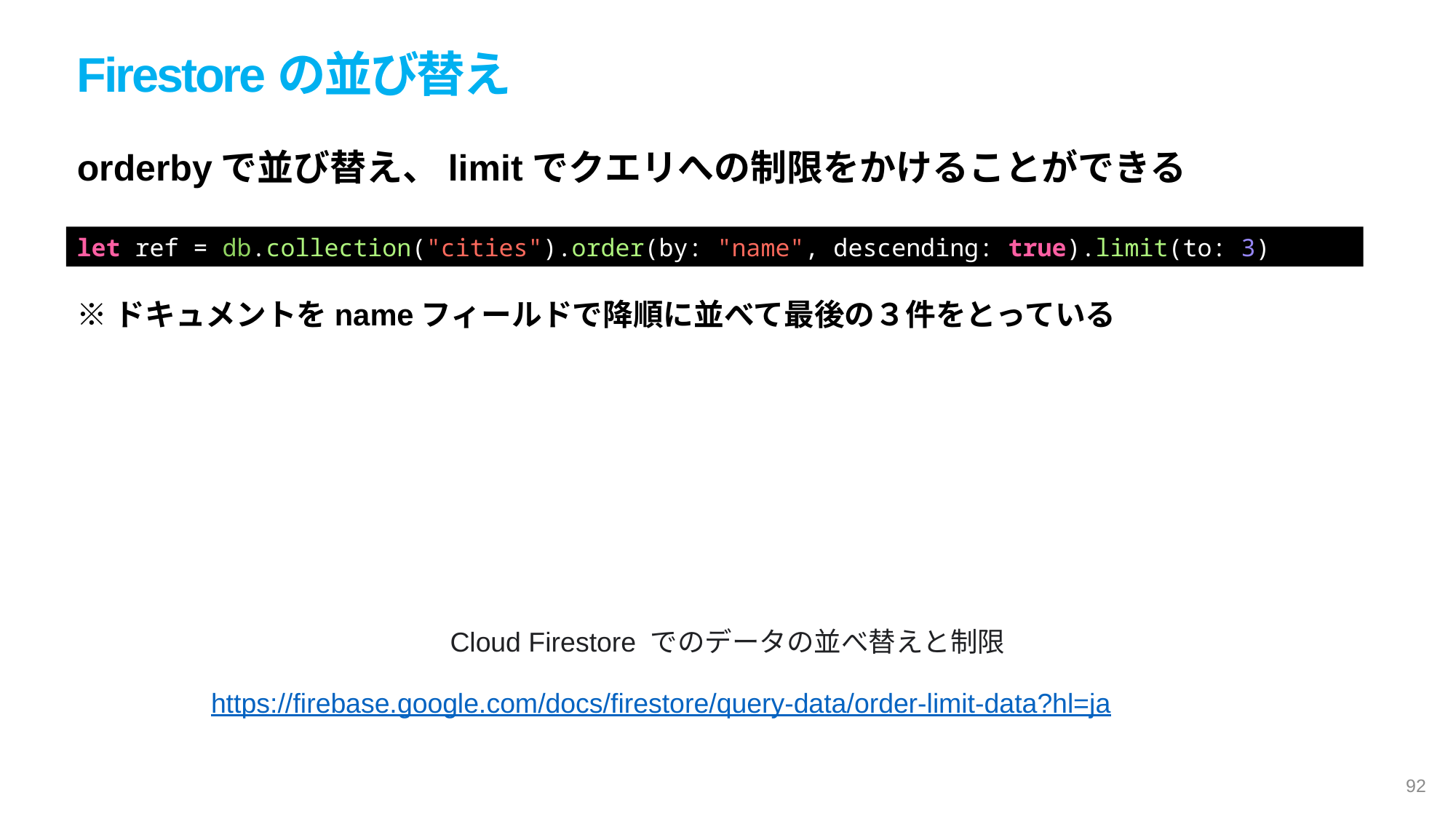

Firestoreの並び替え
orderbyで並び替え、limitでクエリへの制限をかけることができる
let ref = db.collection("cities").order(by: "name", descending: true).limit(to: 3)
※ドキュメントをnameフィールドで降順に並べて最後の３件をとっている
Cloud Firestore でのデータの並べ替えと制限
https://firebase.google.com/docs/firestore/query-data/order-limit-data?hl=ja
92